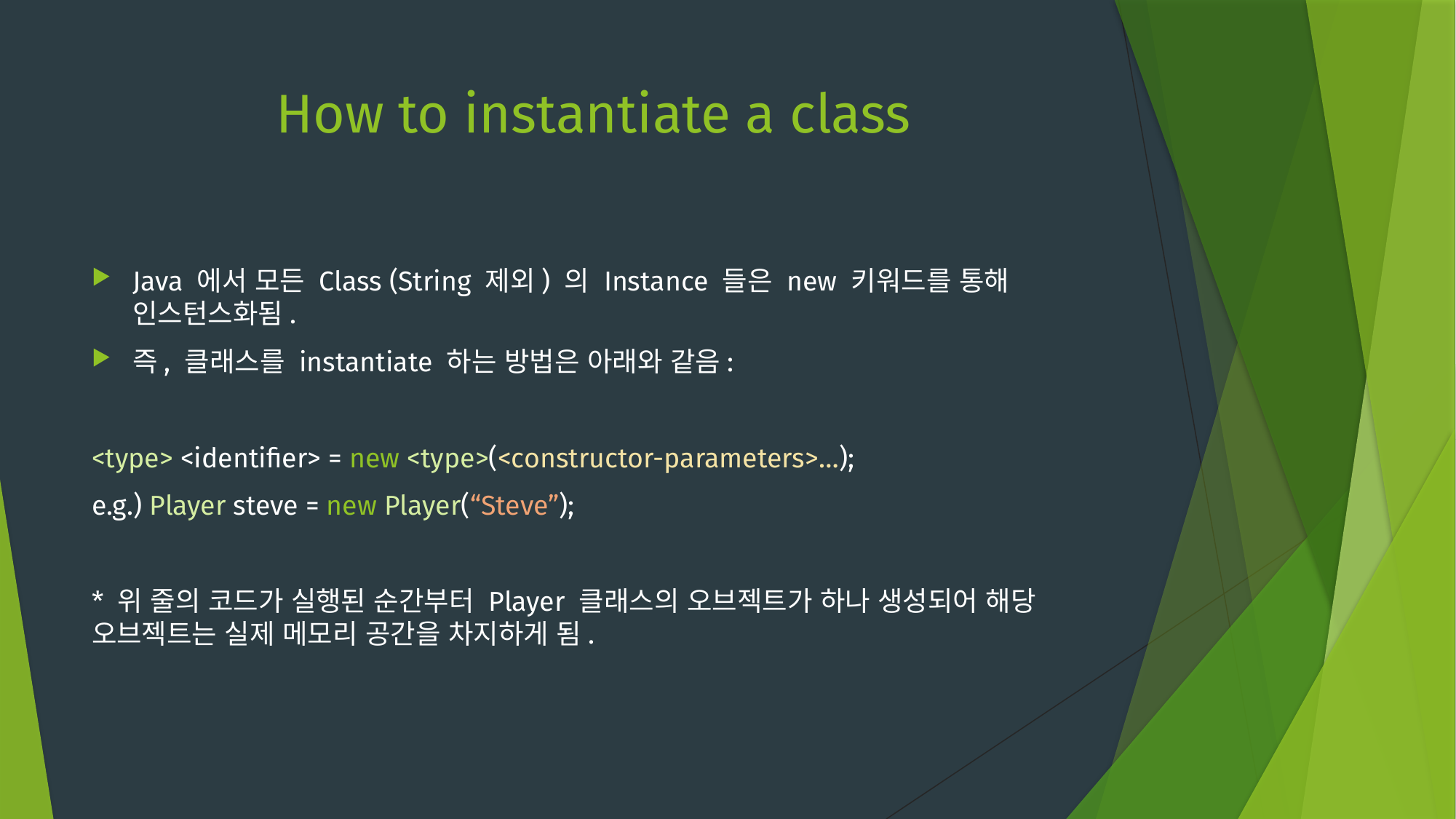

# How to instantiate a class
Java 에서 모든 Class (String 제외) 의 Instance 들은 new 키워드를 통해 인스턴스화됨.
즉, 클래스를 instantiate 하는 방법은 아래와 같음:

<type> <identifier> = new <type>(<constructor-parameters>…);
e.g.) Player steve = new Player(“Steve”);

* 위 줄의 코드가 실행된 순간부터 Player 클래스의 오브젝트가 하나 생성되어 해당 오브젝트는 실제 메모리 공간을 차지하게 됨.